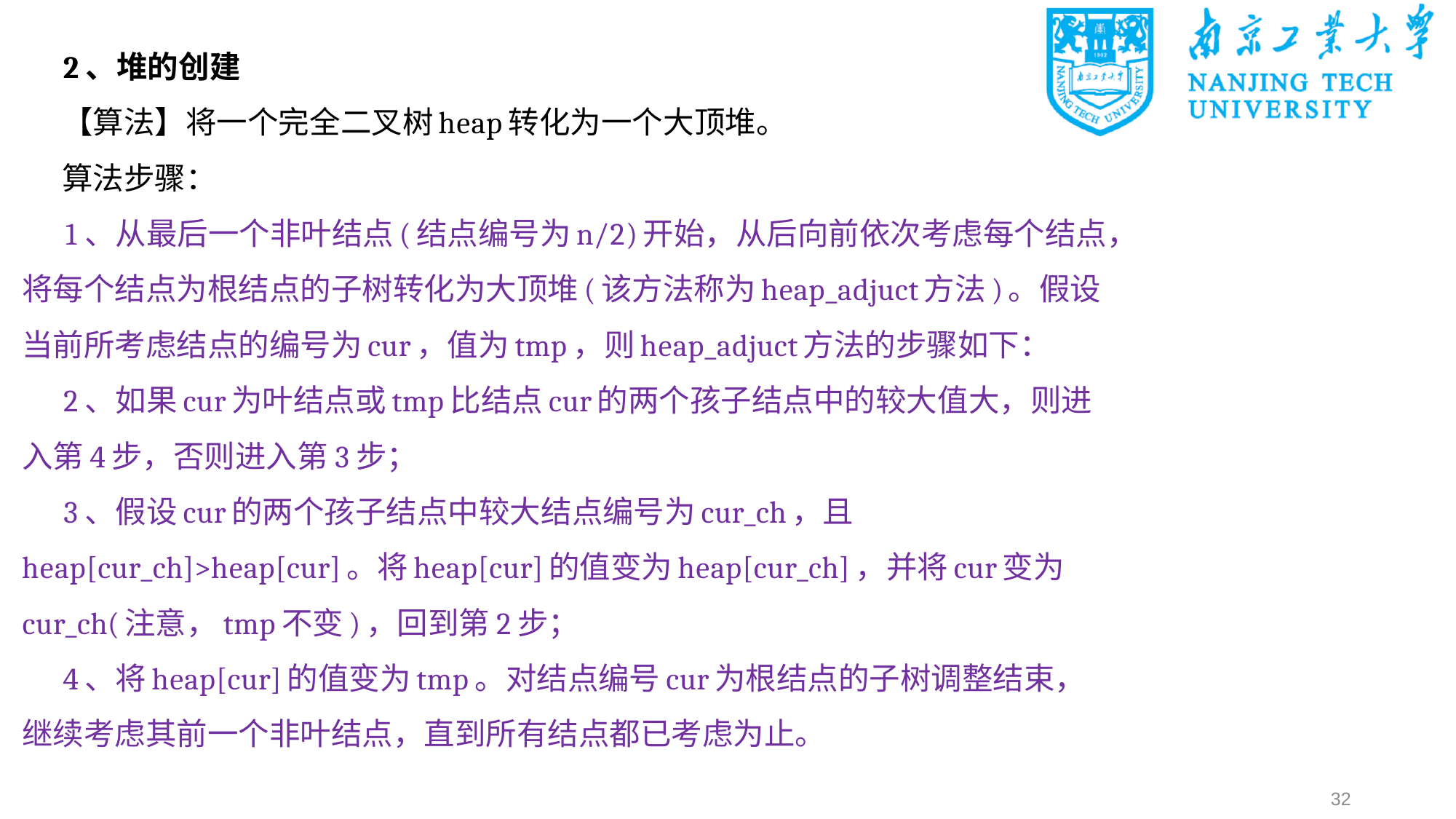

2、堆的创建
【算法】将一个完全二叉树heap转化为一个大顶堆。
算法步骤：
1、从最后一个非叶结点(结点编号为n/2)开始，从后向前依次考虑每个结点，将每个结点为根结点的子树转化为大顶堆(该方法称为heap_adjuct方法)。假设当前所考虑结点的编号为cur，值为tmp，则heap_adjuct方法的步骤如下：
2、如果cur为叶结点或tmp比结点cur的两个孩子结点中的较大值大，则进入第4步，否则进入第3步；
3、假设cur的两个孩子结点中较大结点编号为cur_ch，且heap[cur_ch]>heap[cur]。将heap[cur]的值变为heap[cur_ch]，并将cur变为cur_ch(注意，tmp不变)，回到第2步；
4、将heap[cur]的值变为tmp。对结点编号cur为根结点的子树调整结束，继续考虑其前一个非叶结点，直到所有结点都已考虑为止。
32